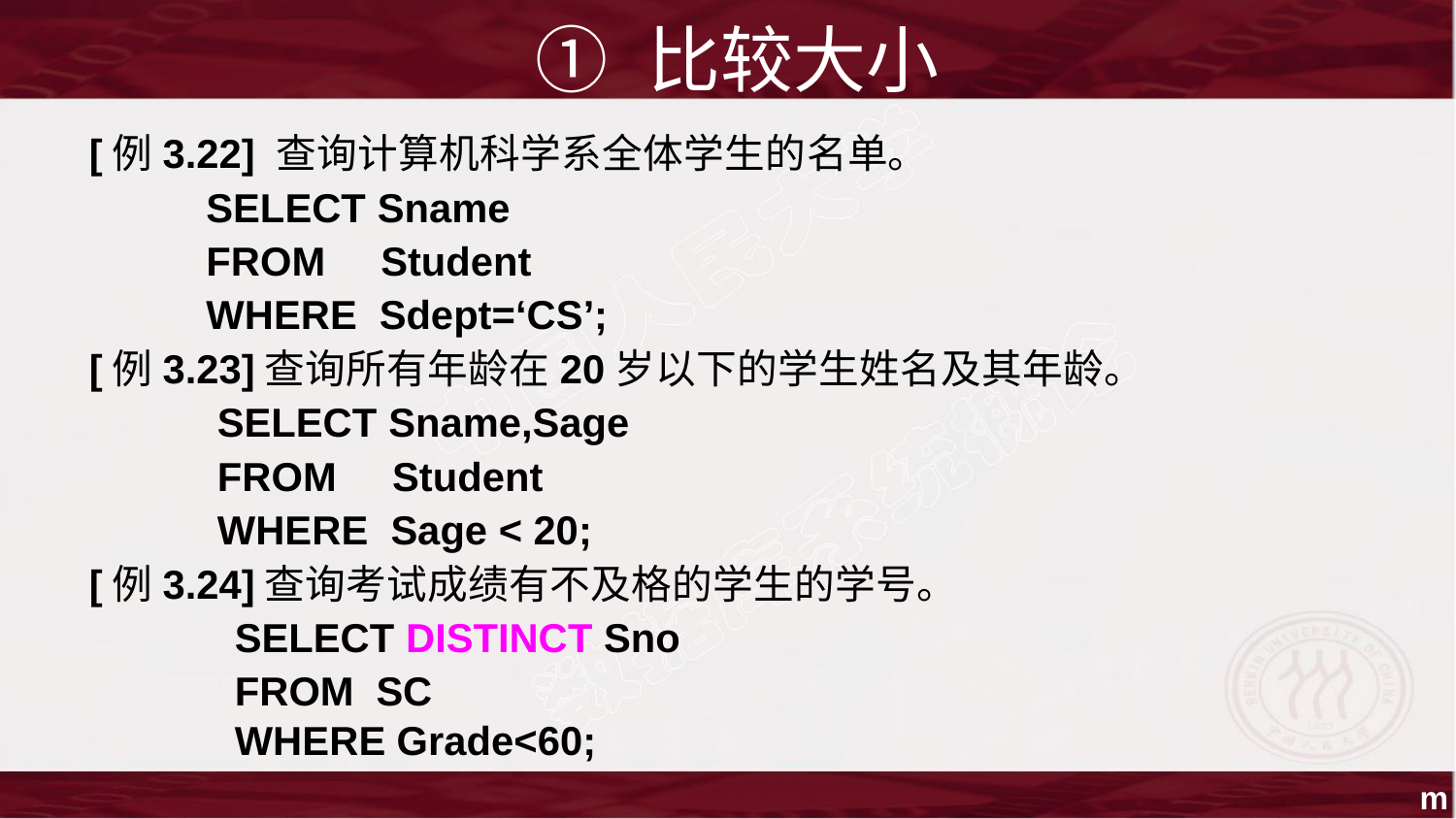

① 比较大小
[例3.22] 查询计算机科学系全体学生的名单。
SELECT Sname
FROM Student
WHERE Sdept=‘CS’;
[例3.23]查询所有年龄在20岁以下的学生姓名及其年龄。
SELECT Sname,Sage
FROM Student
WHERE Sage < 20;
[例3.24]查询考试成绩有不及格的学生的学号。
SELECT DISTINCT Sno
FROM SC
WHERE Grade<60;
m